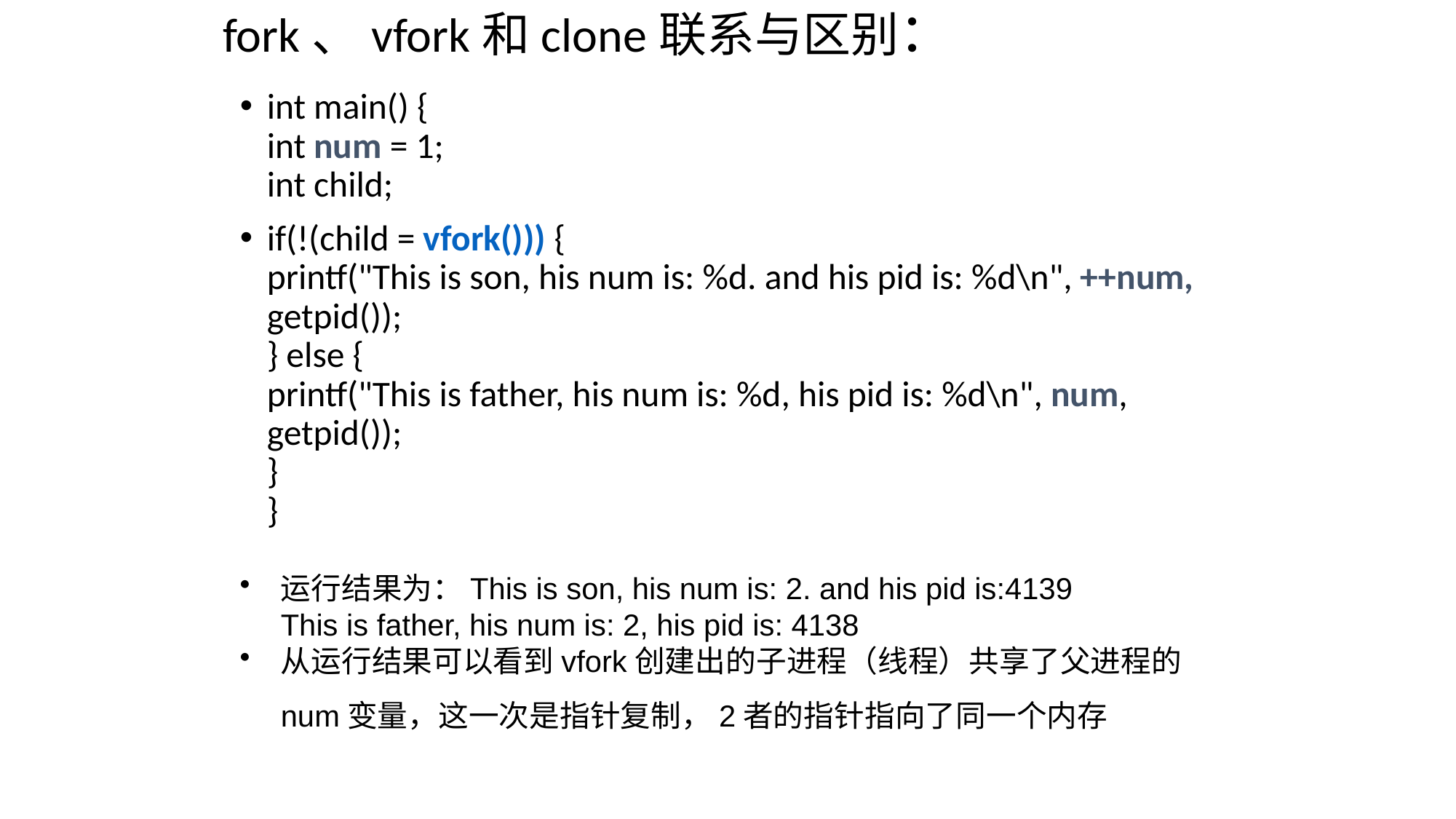

# fork、vfork和clone联系与区别：
int main() {
int num = 1;
int child;
if(!(child = vfork())) {
printf("This is son, his num is: %d. and his pid is: %d\n", ++num, getpid());
} else {
printf("This is father, his num is: %d, his pid is: %d\n", num, getpid());
}
}

运行结果为：This is son, his num is: 2. and his pid is:4139
This is father, his num is: 2, his pid is: 4138
从运行结果可以看到vfork创建出的子进程（线程）共享了父进程的num变量，这一次是指针复制，2者的指针指向了同一个内存